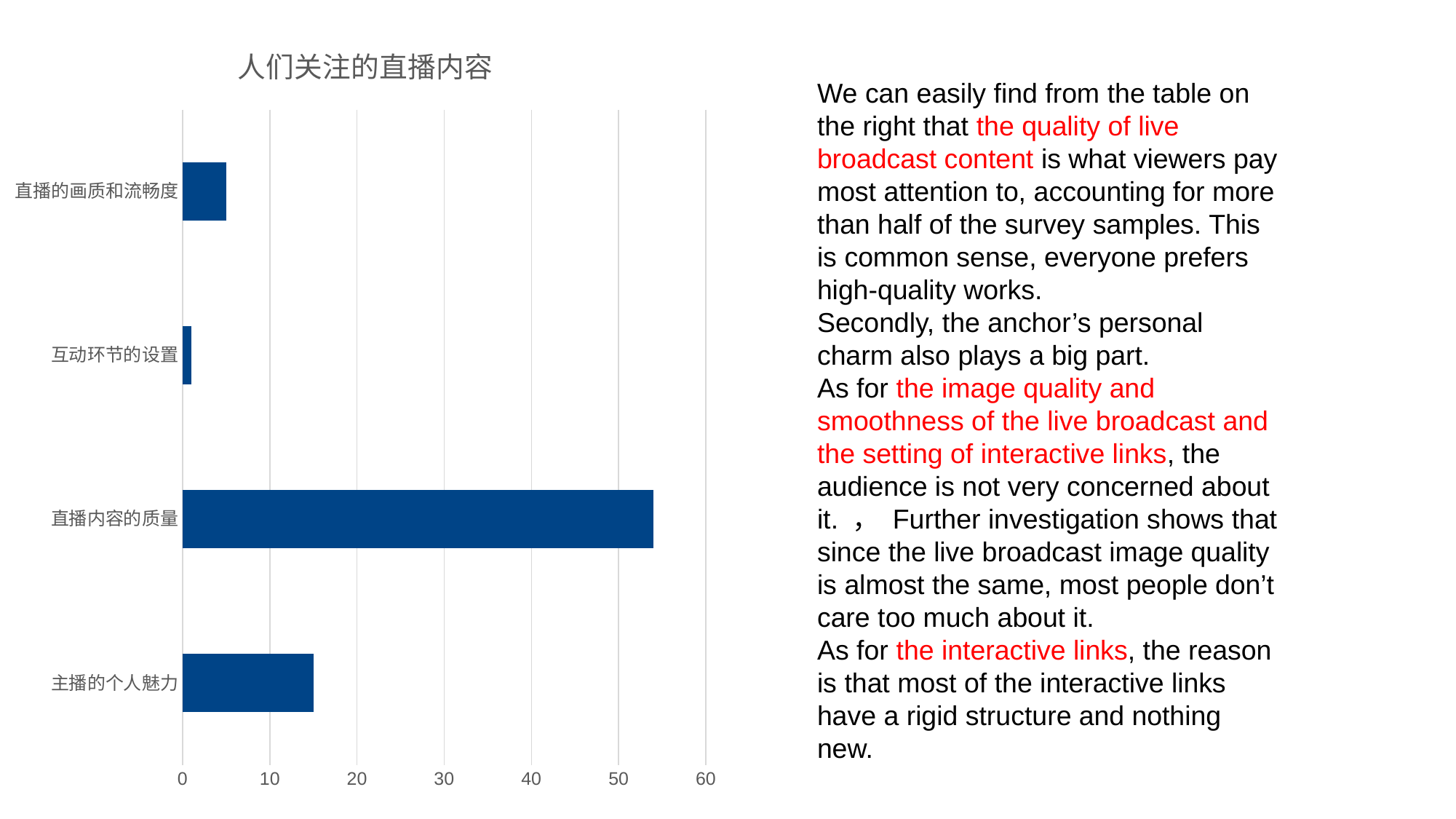

### Chart: 人们关注的直播内容

| Category | 系列 1 |
|---|---|
| 主播的个人魅力 | 15.0 |
| 直播内容的质量 | 54.0 |
| 互动环节的设置 | 1.0 |
| 直播的画质和流畅度 | 5.0 |
We can easily find from the table on the right that the quality of live broadcast content is what viewers pay most attention to, accounting for more than half of the survey samples. This is common sense, everyone prefers high-quality works.
Secondly, the anchor’s personal charm also plays a big part.
As for the image quality and smoothness of the live broadcast and the setting of interactive links, the audience is not very concerned about it. ， Further investigation shows that since the live broadcast image quality is almost the same, most people don’t care too much about it.
As for the interactive links, the reason is that most of the interactive links have a rigid structure and nothing new.